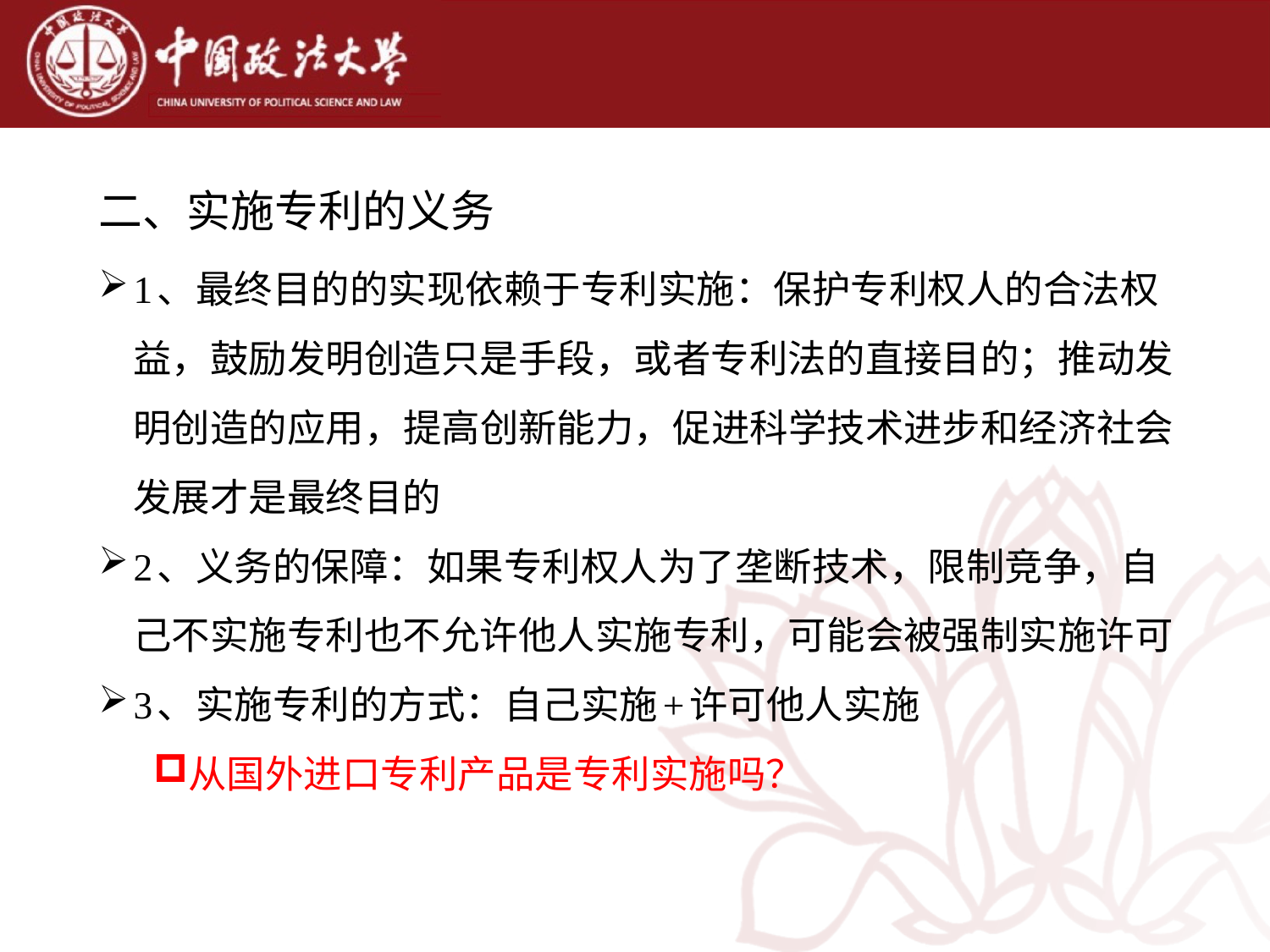

二、实施专利的义务
1、最终目的的实现依赖于专利实施：保护专利权人的合法权益，鼓励发明创造只是手段，或者专利法的直接目的；推动发明创造的应用，提高创新能力，促进科学技术进步和经济社会发展才是最终目的
2、义务的保障：如果专利权人为了垄断技术，限制竞争，自己不实施专利也不允许他人实施专利，可能会被强制实施许可
3、实施专利的方式：自己实施+许可他人实施
从国外进口专利产品是专利实施吗？